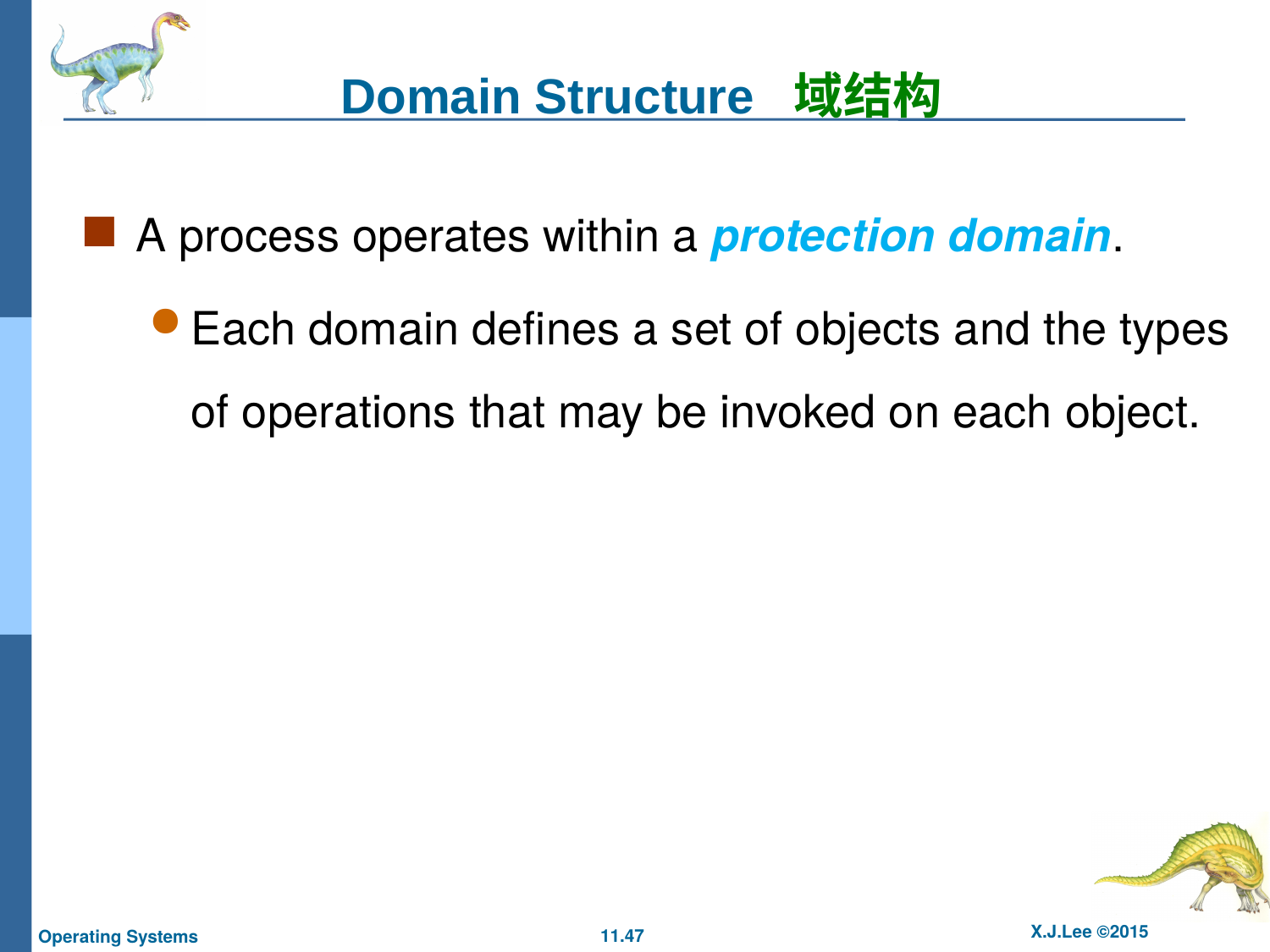

# Domain Structure  域结构
A process operates within a protection domain.
Each domain defines a set of objects and the types of operations that may be invoked on each object.